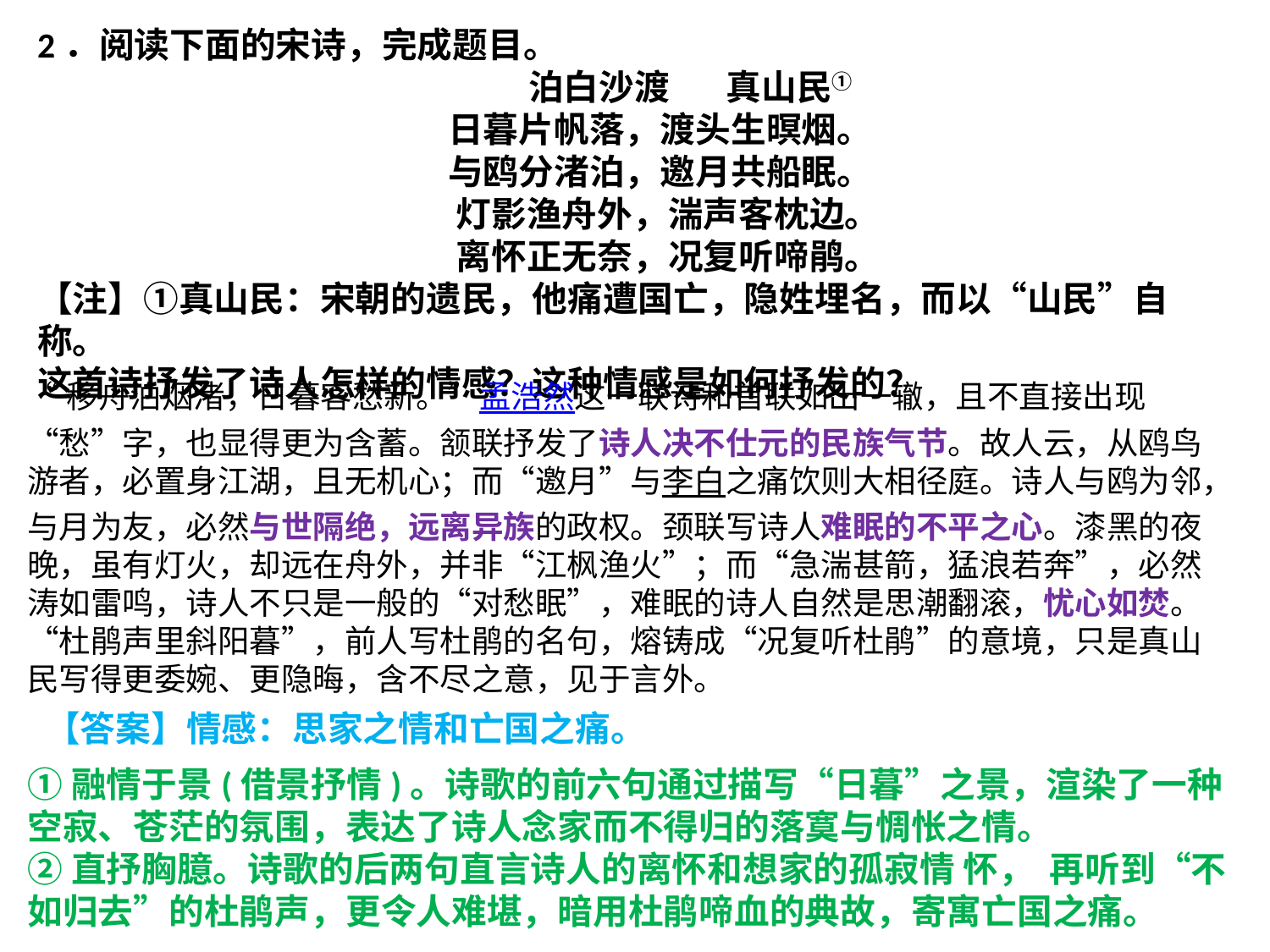

2．阅读下面的宋诗，完成题目。
                                                            泊白沙渡       真山民①
                                                  日暮片帆落，渡头生暝烟。
                                                  与鸥分渚泊，邀月共船眠。
                                                   灯影渔舟外，湍声客枕边。
                                                   离怀正无奈，况复听啼鹃。
【注】①真山民：宋朝的遗民，他痛遭国亡，隐姓埋名，而以“山民”自称。
这首诗抒发了诗人怎样的情感？这种情感是如何抒发的？
“移舟泊烟渚，日暮客愁新。”孟浩然这一联诗和首联如出一辙，且不直接出现“愁”字，也显得更为含蓄。颔联抒发了诗人决不仕元的民族气节。故人云，从鸥鸟游者，必置身江湖，且无机心；而“邀月”与李白之痛饮则大相径庭。诗人与鸥为邻，与月为友，必然与世隔绝，远离异族的政权。颈联写诗人难眠的不平之心。漆黑的夜晚，虽有灯火，却远在舟外，并非“江枫渔火”；而“急湍甚箭，猛浪若奔”，必然涛如雷鸣，诗人不只是一般的“对愁眠”，难眠的诗人自然是思潮翻滚，忧心如焚。“杜鹃声里斜阳暮”，前人写杜鹃的名句，熔铸成“况复听杜鹃”的意境，只是真山民写得更委婉、更隐晦，含不尽之意，见于言外。
【答案】情感：思家之情和亡国之痛。
①融情于景(借景抒情)。诗歌的前六句通过描写“日暮”之景，渲染了一种空寂、苍茫的氛围，表达了诗人念家而不得归的落寞与惆怅之情。
②直抒胸臆。诗歌的后两句直言诗人的离怀和想家的孤寂情 怀，  再听到“不如归去”的杜鹃声，更令人难堪，暗用杜鹃啼血的典故，寄寓亡国之痛。